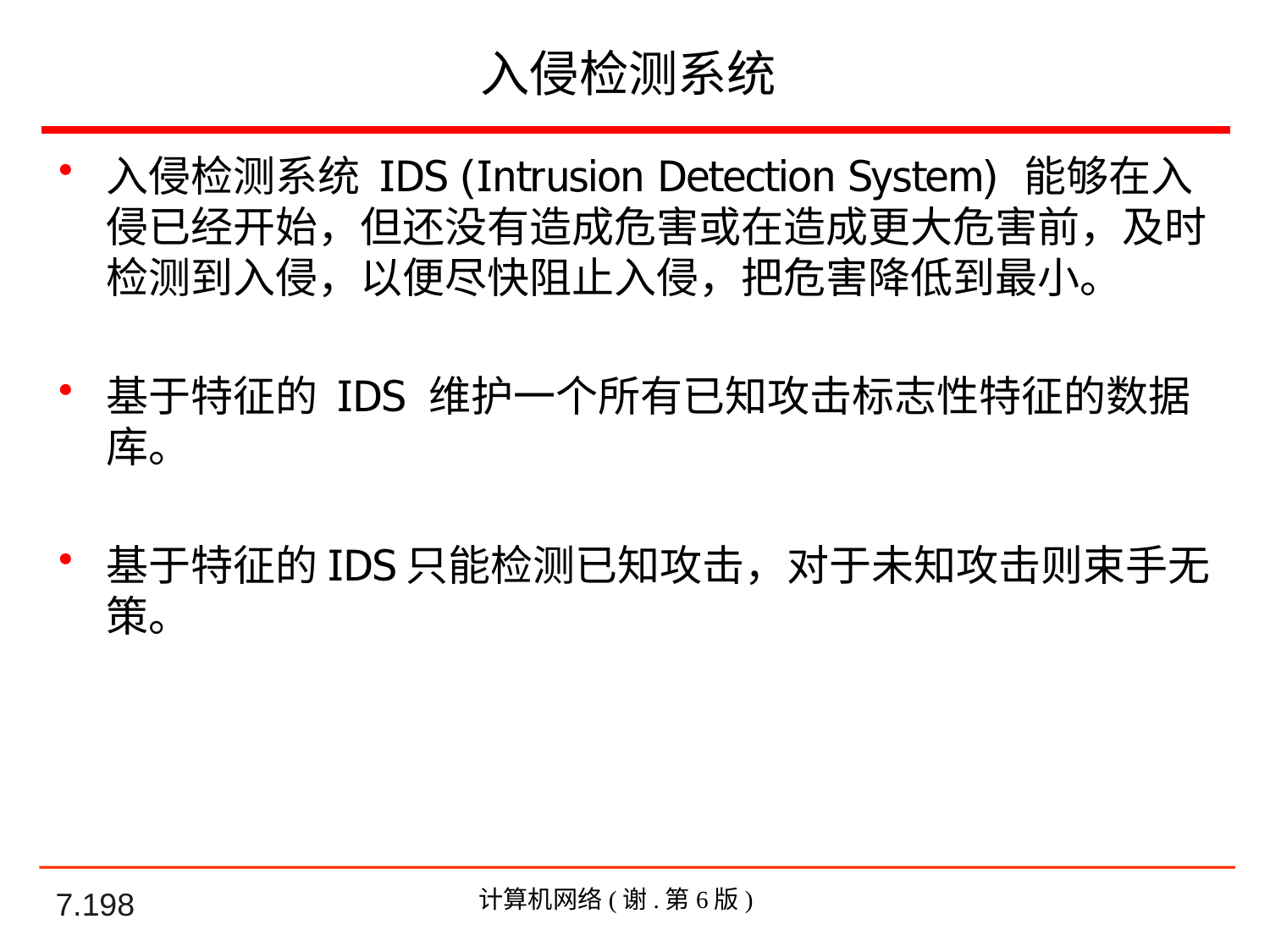

# 入侵检测系统
入侵检测系统 IDS (Intrusion Detection System) 能够在入侵已经开始，但还没有造成危害或在造成更大危害前，及时检测到入侵，以便尽快阻止入侵，把危害降低到最小。

基于特征的 IDS 维护一个所有已知攻击标志性特征的数据库。

基于特征的IDS只能检测已知攻击，对于未知攻击则束手无策。